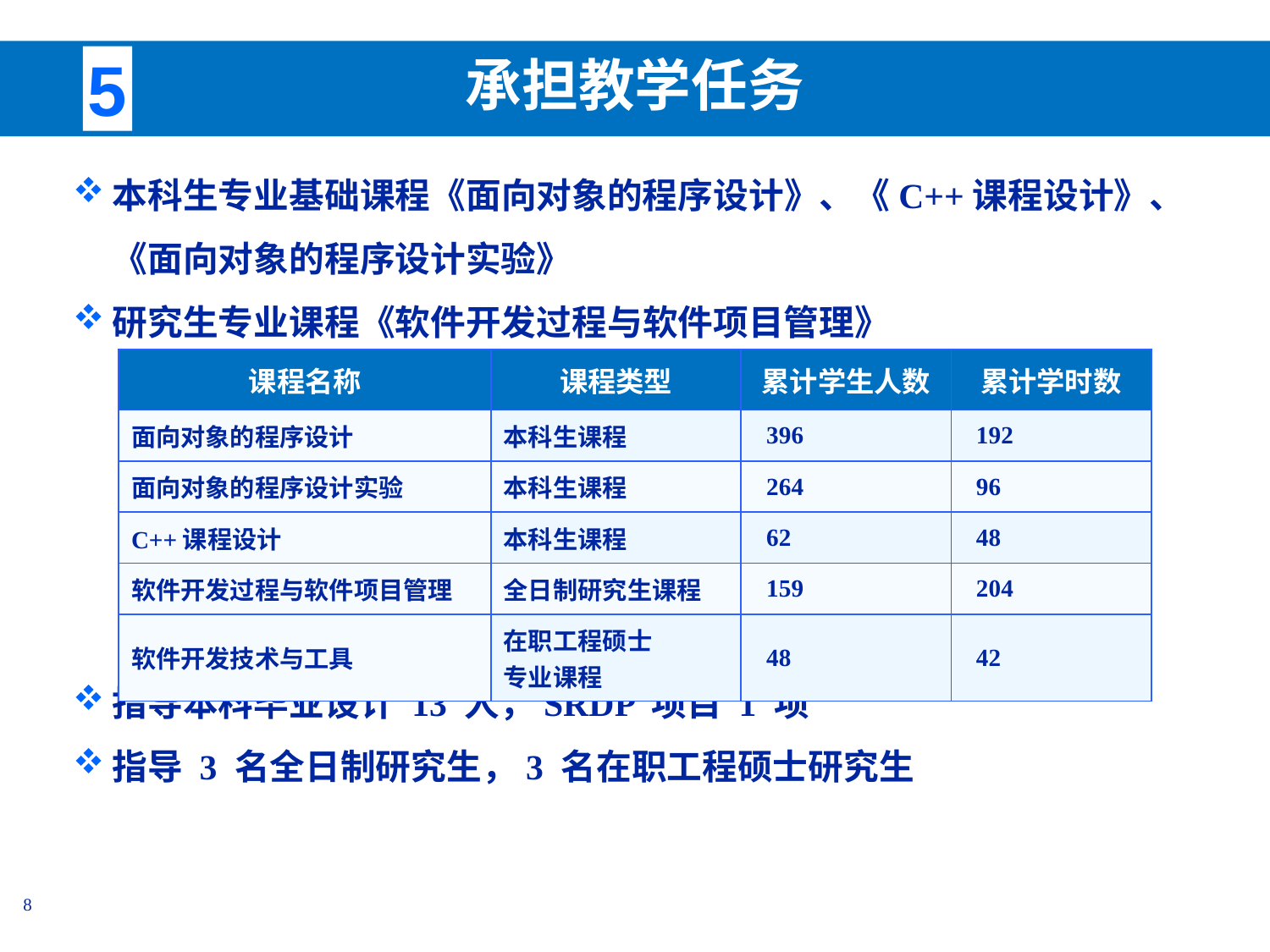

# 承担教学任务
5
本科生专业基础课程《面向对象的程序设计》、《C++课程设计》、《面向对象的程序设计实验》
研究生专业课程《软件开发过程与软件项目管理》

指导本科毕业设计 13 人，SRDP 项目 1 项
指导 3 名全日制研究生，3 名在职工程硕士研究生
| 课程名称 | 课程类型 | 累计学生人数 | 累计学时数 |
| --- | --- | --- | --- |
| 面向对象的程序设计 | 本科生课程 | 396 | 192 |
| 面向对象的程序设计实验 | 本科生课程 | 264 | 96 |
| C++课程设计 | 本科生课程 | 62 | 48 |
| 软件开发过程与软件项目管理 | 全日制研究生课程 | 159 | 204 |
| 软件开发技术与工具 | 在职工程硕士 专业课程 | 48 | 42 |